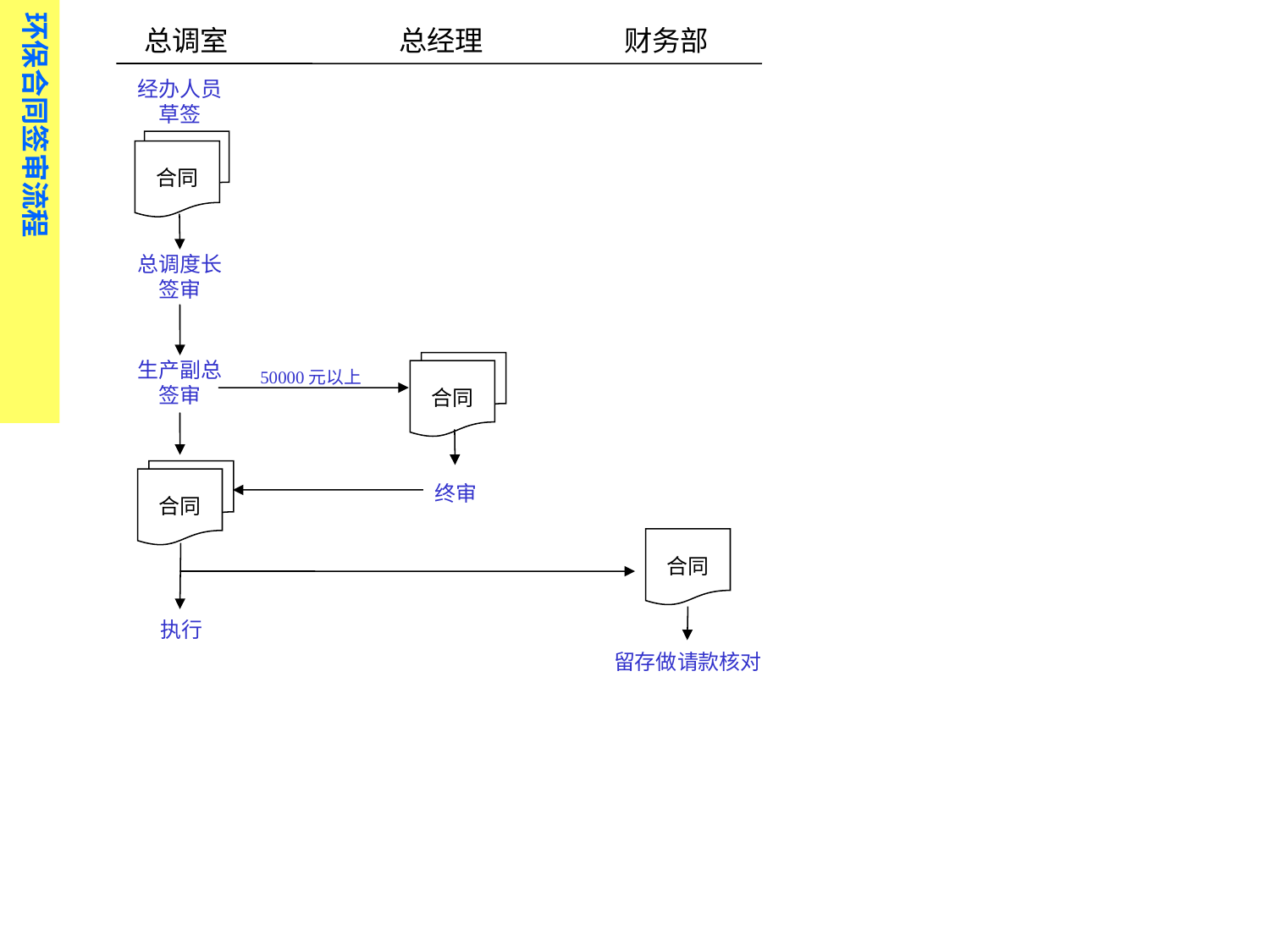

环保合同签审流程
   总调室                           总经理                      财务部

经办人员草签

合同

总调度长签审

生产副总签审

50000元以上

合同

终审

合同

合同

执行
留存做请款核对
91